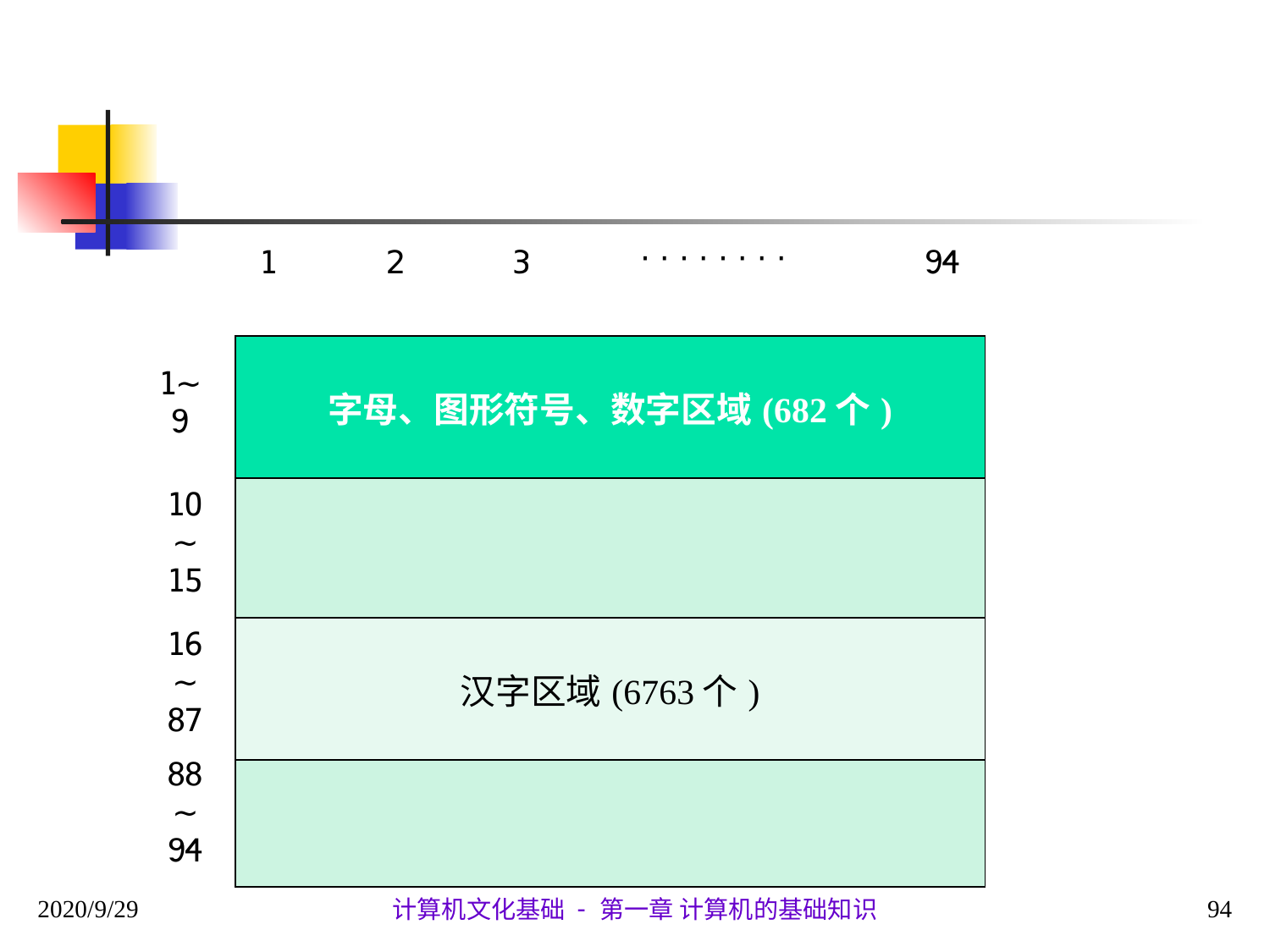

#
1           2           3           · · · · · · · ·              94
1~9
| 字母、图形符号、数字区域(682个) |
| --- |
|  |
| 汉字区域(6763个) |
|  |
10
~
15
16
~
87
88
~
94
2020/9/29
94
计算机文化基础 - 第一章 计算机的基础知识